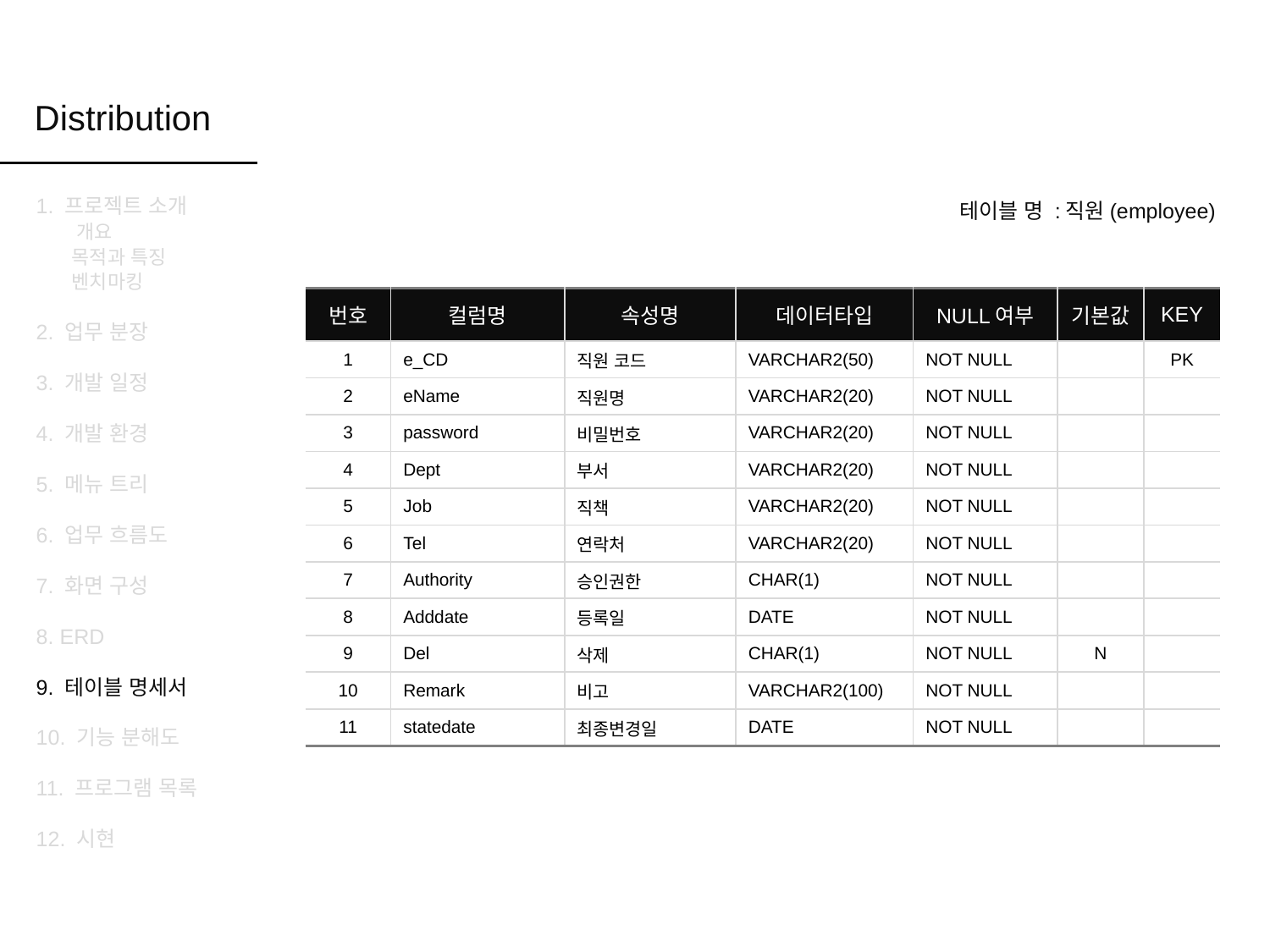

Distribution
1. 프로젝트 소개
      개요
      목적과 특징
      벤치마킹
2. 업무 분장
3. 개발 일정
4. 개발 환경
5. 메뉴 트리
6. 업무 흐름도
7. 화면 구성
8. ERD
9. 테이블 명세서
10. 기능 분해도
11. 프로그램 목록
12. 시현
테이블 명 :직원(employee)
| 번호 | 컬럼명 | 속성명 | 데이터타입 | NULL여부 | 기본값 | KEY |
| --- | --- | --- | --- | --- | --- | --- |
| 1 | e\_CD | 직원 코드 | VARCHAR2(50) | NOT NULL |  | PK |
| 2 | eName | 직원명 | VARCHAR2(20) | NOT NULL |  |  |
| 3 | password | 비밀번호 | VARCHAR2(20) | NOT NULL |  |  |
| 4 | Dept | 부서 | VARCHAR2(20) | NOT NULL |  |  |
| 5 | Job | 직책 | VARCHAR2(20) | NOT NULL |  |  |
| 6 | Tel | 연락처 | VARCHAR2(20) | NOT NULL |  |  |
| 7 | Authority | 승인권한 | CHAR(1) | NOT NULL |  |  |
| 8 | Adddate | 등록일 | DATE | NOT NULL |  |  |
| 9 | Del | 삭제 | CHAR(1) | NOT NULL | N |  |
| 10 | Remark | 비고 | VARCHAR2(100) | NOT NULL |  |  |
| 11 | statedate | 최종변경일 | DATE | NOT NULL |  |  |